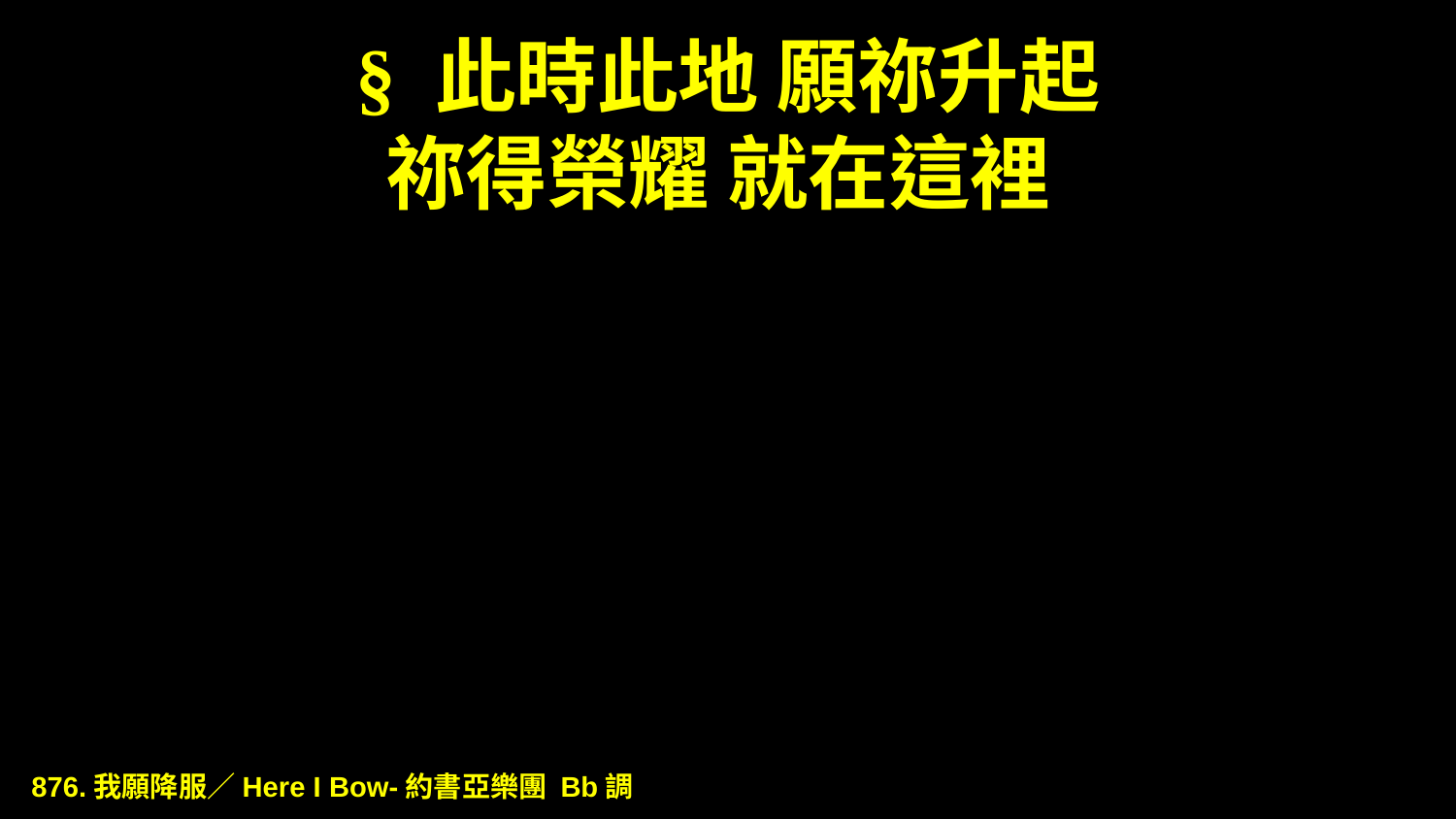

# § 此時此地 願祢升起 祢得榮耀 就在這裡
876.我願降服／Here I Bow-約書亞樂團 Bb調